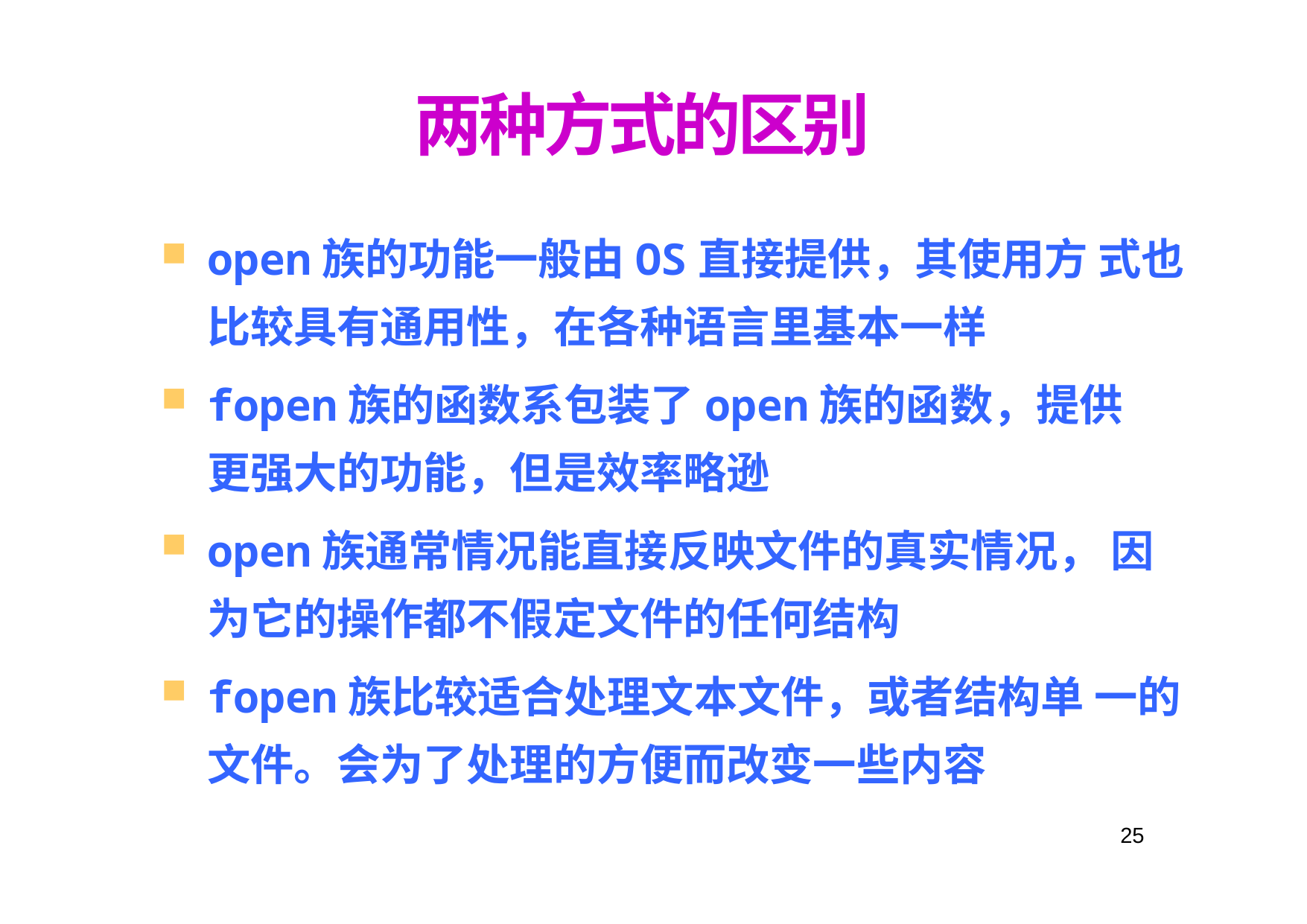

# 两种方式的区别
open族的功能一般由OS直接提供，其使用方 式也比较具有通用性，在各种语言里基本一样
fopen族的函数系包装了open族的函数，提供 更强大的功能，但是效率略逊
open族通常情况能直接反映文件的真实情况， 因为它的操作都不假定文件的任何结构
fopen族比较适合处理文本文件，或者结构单 一的文件。会为了处理的方便而改变一些内容
25